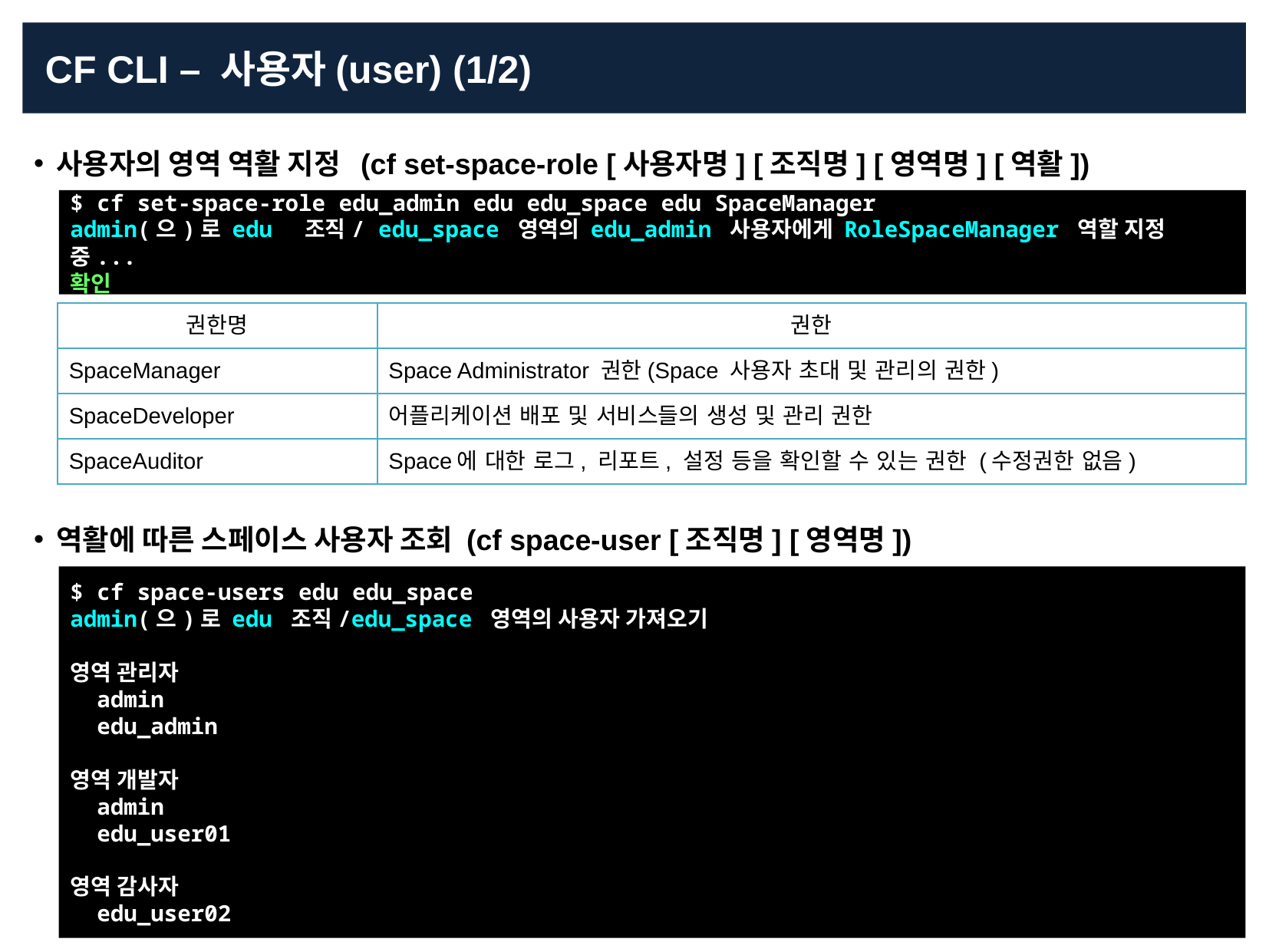

CF CLI – 사용자(user) (1/2)
사용자의 영역 역활 지정  (cf set-space-role [사용자명] [조직명] [영역명] [역활])
$ cf set-space-role edu_admin edu edu_space edu SpaceManager
admin(으)로 edu  조직/ edu_space 영역의 edu_admin 사용자에게 RoleSpaceManager 역할 지정 중...
확인
| 권한명 | 권한 |
| --- | --- |
| SpaceManager | Space Administrator 권한(Space 사용자 초대 및 관리의 권한) |
| SpaceDeveloper | 어플리케이션 배포 및 서비스들의 생성 및 관리 권한 |
| SpaceAuditor | Space에 대한 로그, 리포트, 설정 등을 확인할 수 있는 권한 (수정권한 없음) |
역활에 따른 스페이스 사용자 조회 (cf space-user [조직명] [영역명])
$ cf space-users edu edu_space
admin(으)로 edu 조직/edu_space 영역의 사용자 가져오기

영역 관리자
  admin
  edu_admin

영역 개발자
  admin
  edu_user01

영역 감사자
  edu_user02